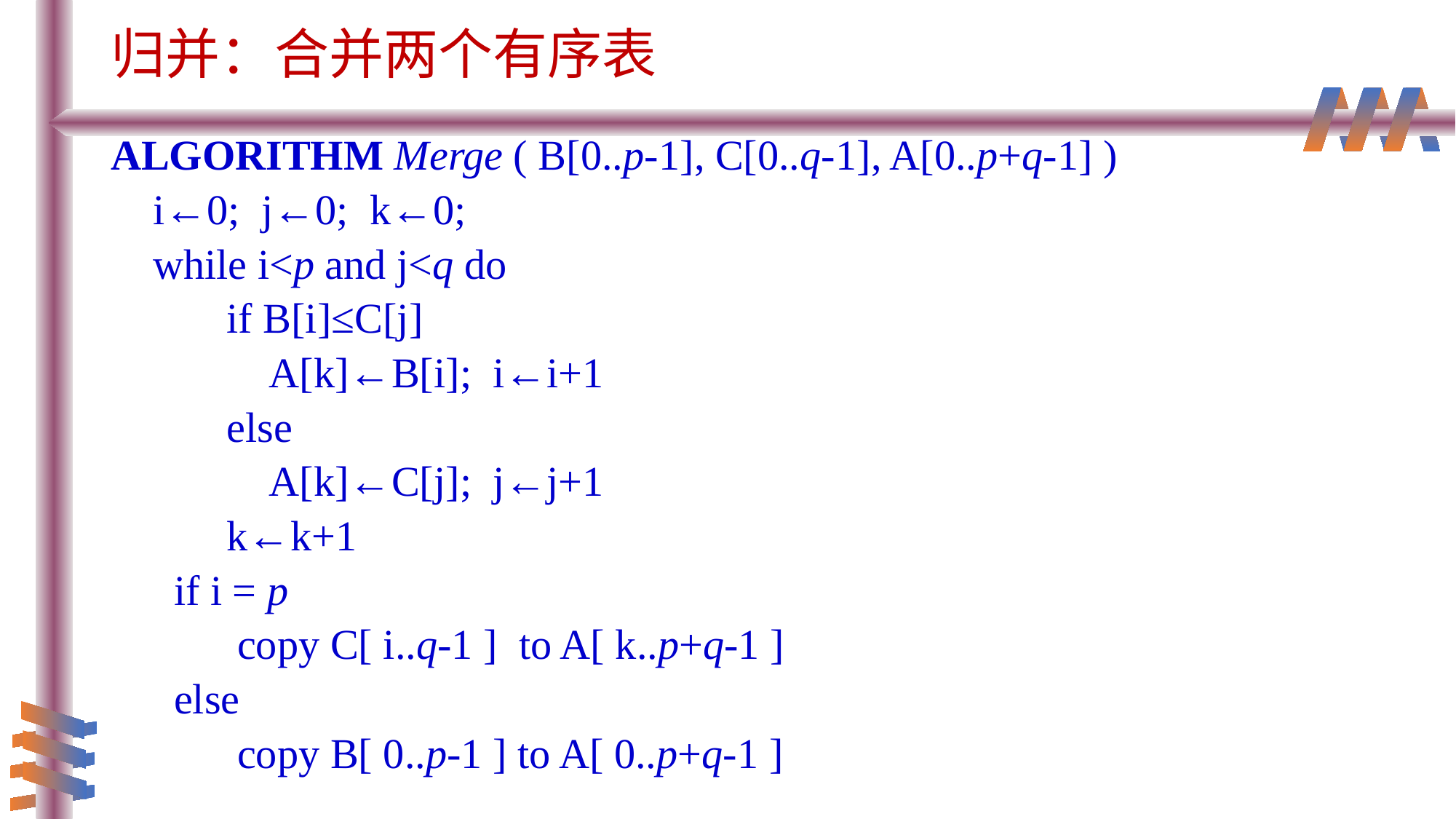

# 归并：合并两个有序表
ALGORITHM Merge ( B[0..p-1], C[0..q-1], A[0..p+q-1] )
    i←0;  j←0;  k←0;
    while i<p and j<q do
           if B[i]≤C[j]
               A[k]←B[i];  i←i+1
           else
               A[k]←C[j];  j←j+1
           k←k+1
      if i = p
            copy C[ i..q-1 ]  to A[ k..p+q-1 ]
      else
            copy B[ 0..p-1 ] to A[ 0..p+q-1 ]